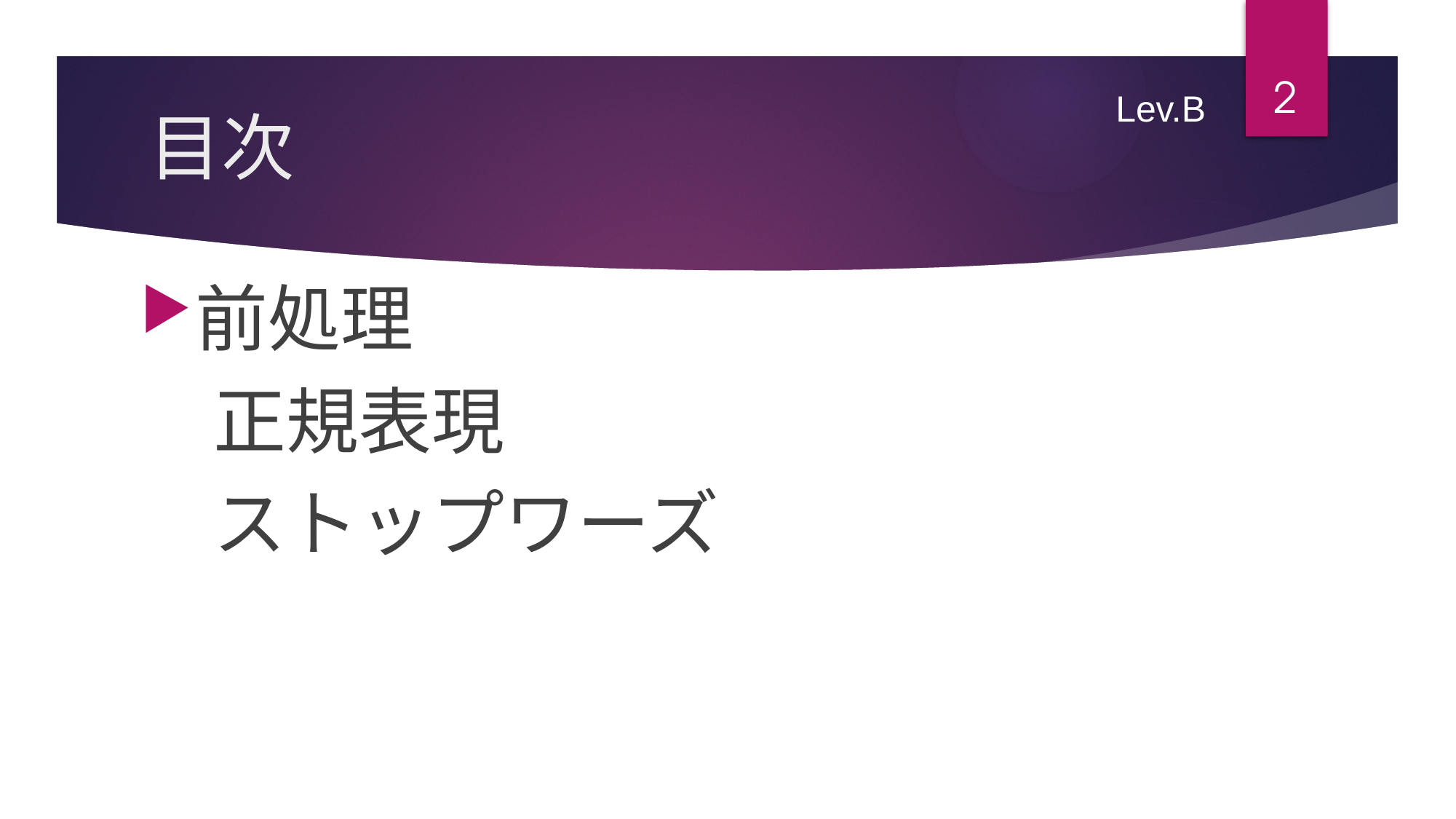

2
Lev.B
# 目次
前処理
　正規表現
　ストップワーズ